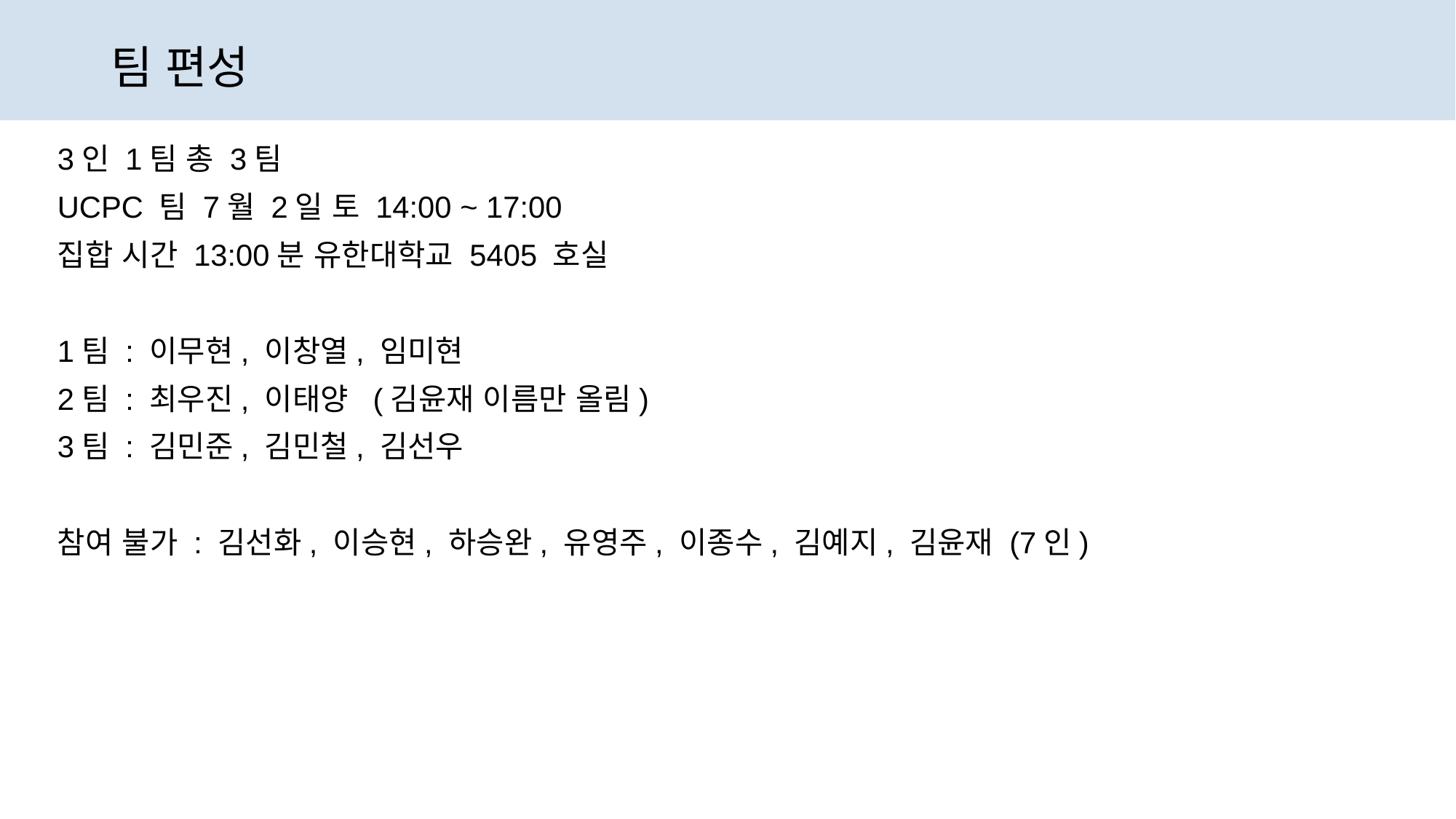

# 팀 편성
3인 1팀 총 3팀
UCPC 팀 7월 2일 토 14:00 ~ 17:00
집합 시간 13:00분 유한대학교 5405 호실

1팀 : 이무현, 이창열, 임미현
2팀 : 최우진, 이태양  (김윤재 이름만 올림)
3팀 : 김민준, 김민철, 김선우

참여 불가 : 김선화, 이승현, 하승완, 유영주, 이종수, 김예지, 김윤재 (7인)